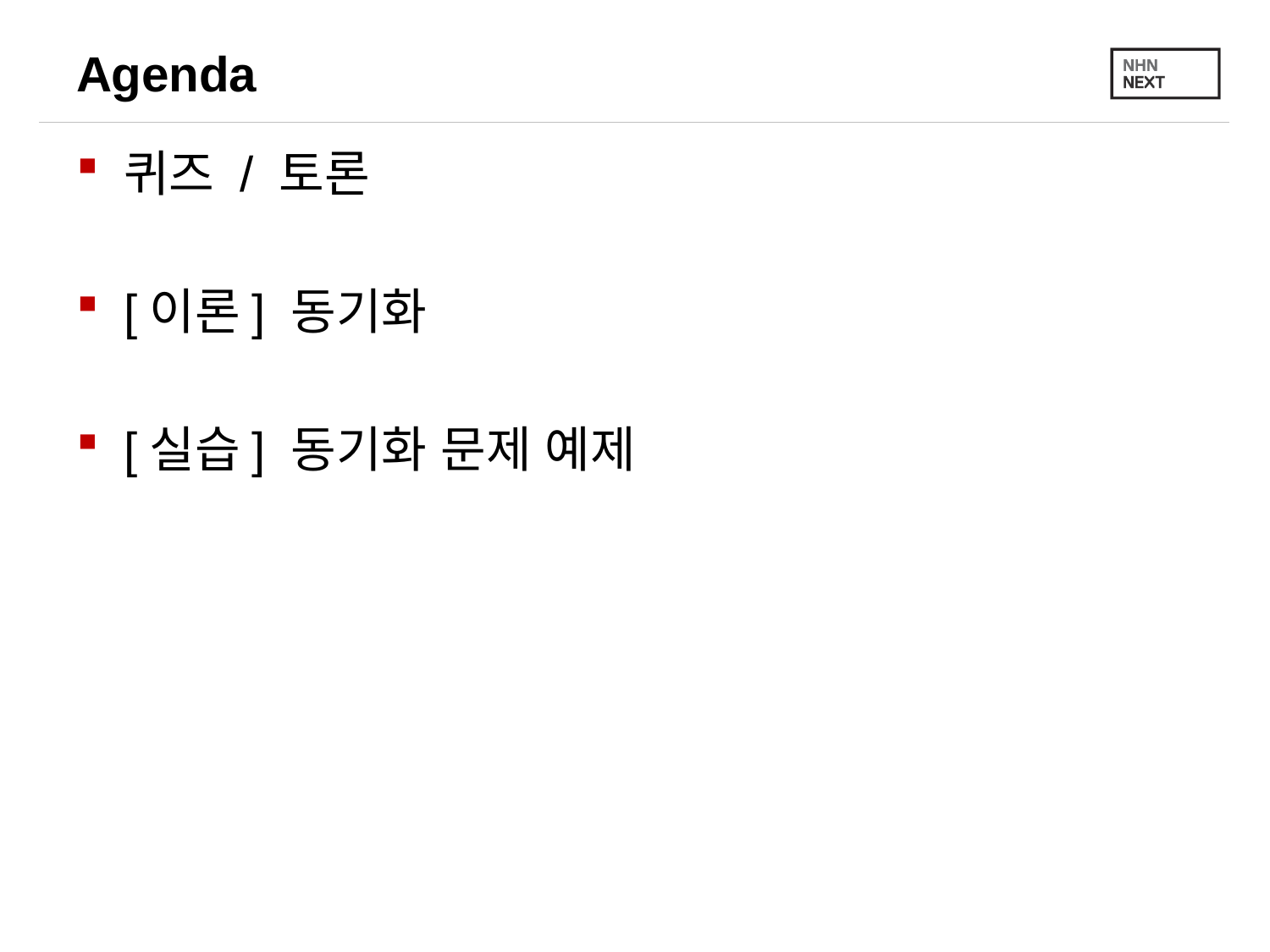

# Agenda
퀴즈 / 토론

[이론] 동기화

[실습] 동기화 문제 예제